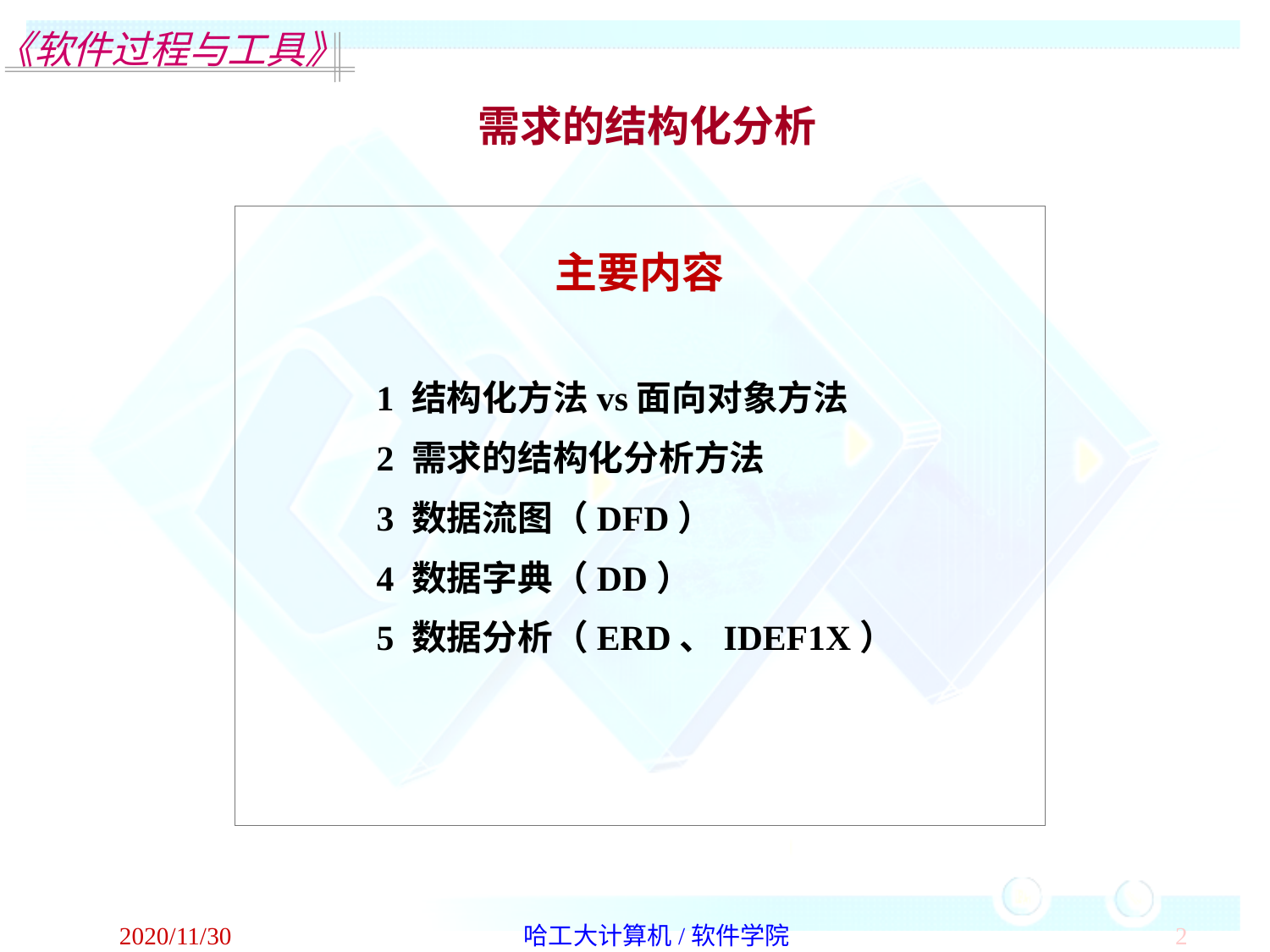

需求的结构化分析

主要内容

         1 结构化方法vs面向对象方法
         2 需求的结构化分析方法
         3 数据流图（DFD）
         4 数据字典（DD）
         5 数据分析（ERD、IDEF1X）